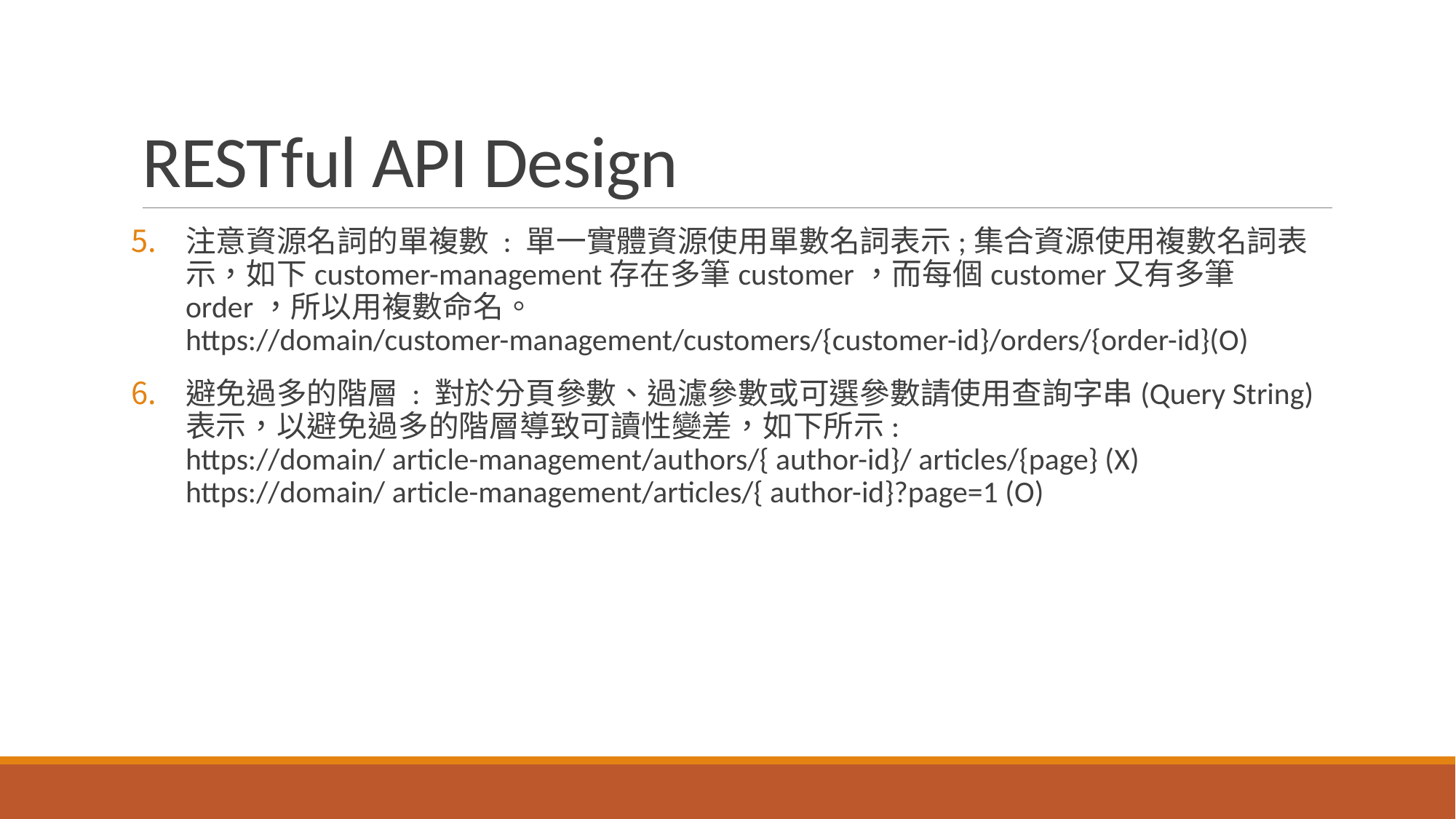

# RESTful API Design
注意資源名詞的單複數 : 單一實體資源使用單數名詞表示;集合資源使用複數名詞表示，如下customer-management存在多筆customer，而每個customer又有多筆order，所以用複數命名。
https://domain/customer-management/customers/{customer-id}/orders/{order-id}(O)
避免過多的階層 : 對於分頁參數、過濾參數或可選參數請使用查詢字串(Query String)表示，以避免過多的階層導致可讀性變差，如下所示:
https://domain/ article-management/authors/{ author-id}/ articles/{page} (X)
https://domain/ article-management/articles/{ author-id}?page=1 (O)